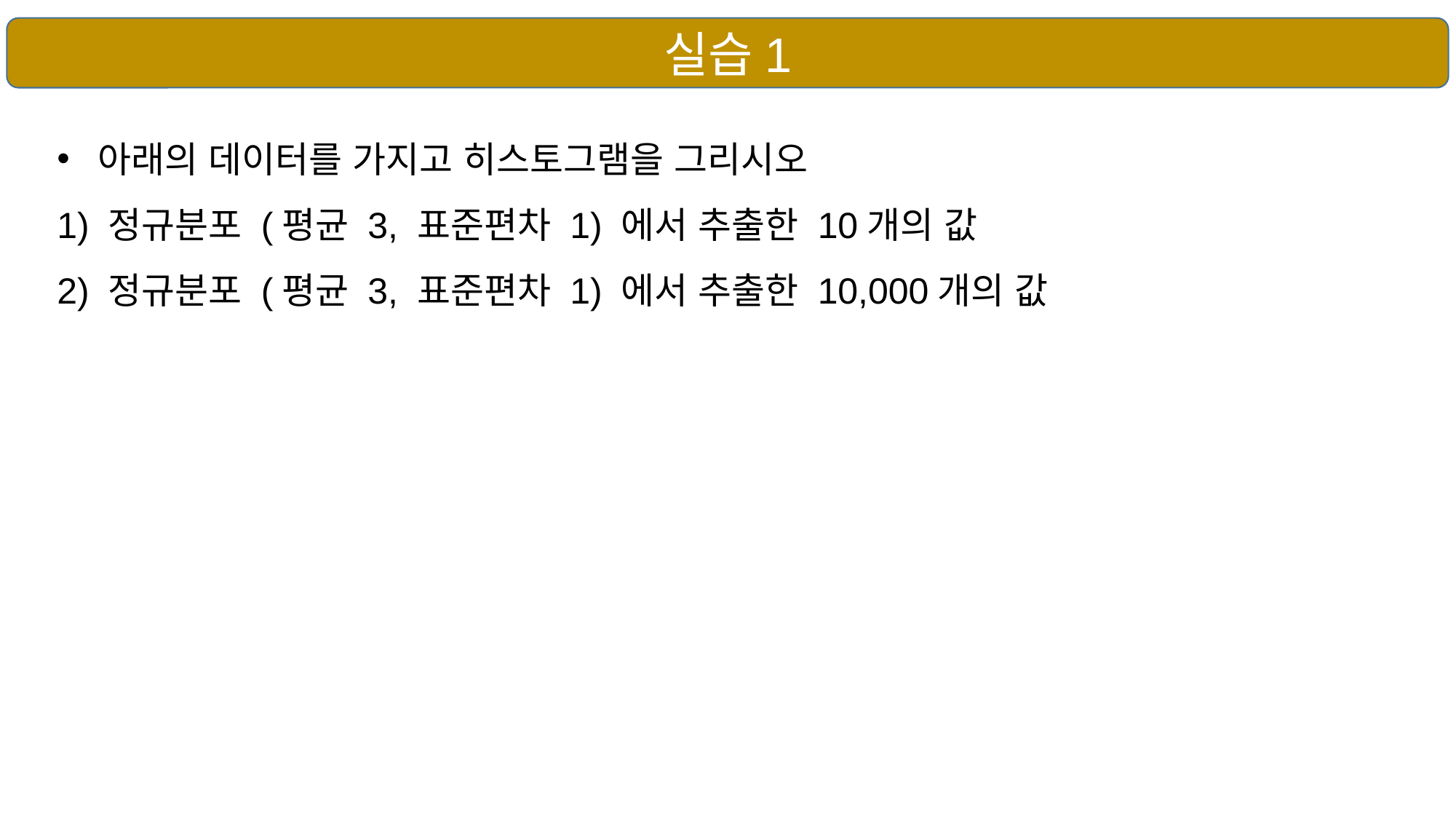

실습1
아래의 데이터를 가지고 히스토그램을 그리시오
1) 정규분포 (평균 3, 표준편차 1) 에서 추출한 10개의 값
2) 정규분포 (평균 3, 표준편차 1) 에서 추출한 10,000개의 값